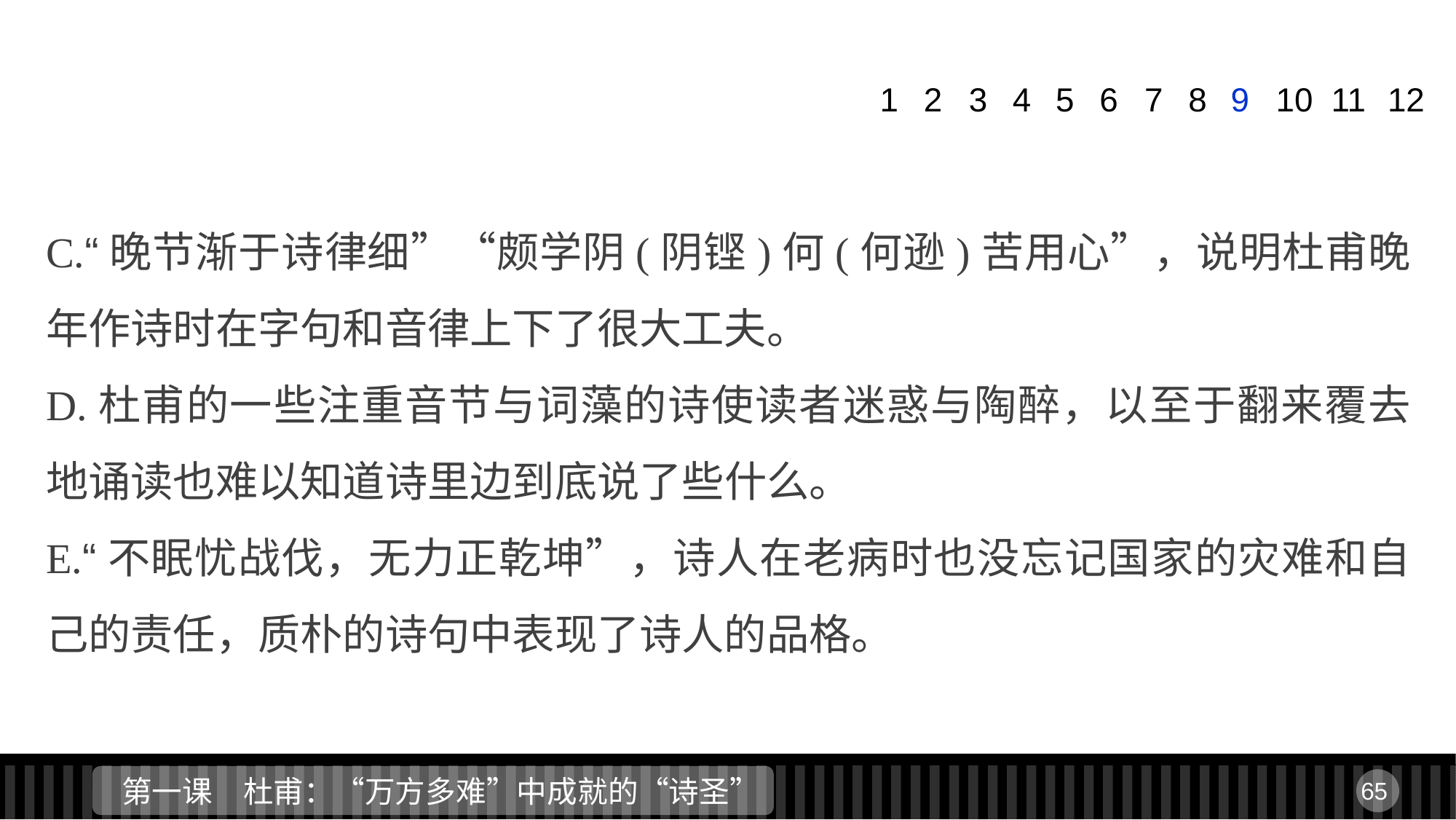

1
2
3
4
5
6
7
8
9
11
12
10
C.“晚节渐于诗律细”“颇学阴(阴铿)何(何逊)苦用心”，说明杜甫晚年作诗时在字句和音律上下了很大工夫。
D.杜甫的一些注重音节与词藻的诗使读者迷惑与陶醉，以至于翻来覆去地诵读也难以知道诗里边到底说了些什么。
E.“不眠忧战伐，无力正乾坤”，诗人在老病时也没忘记国家的灾难和自己的责任，质朴的诗句中表现了诗人的品格。